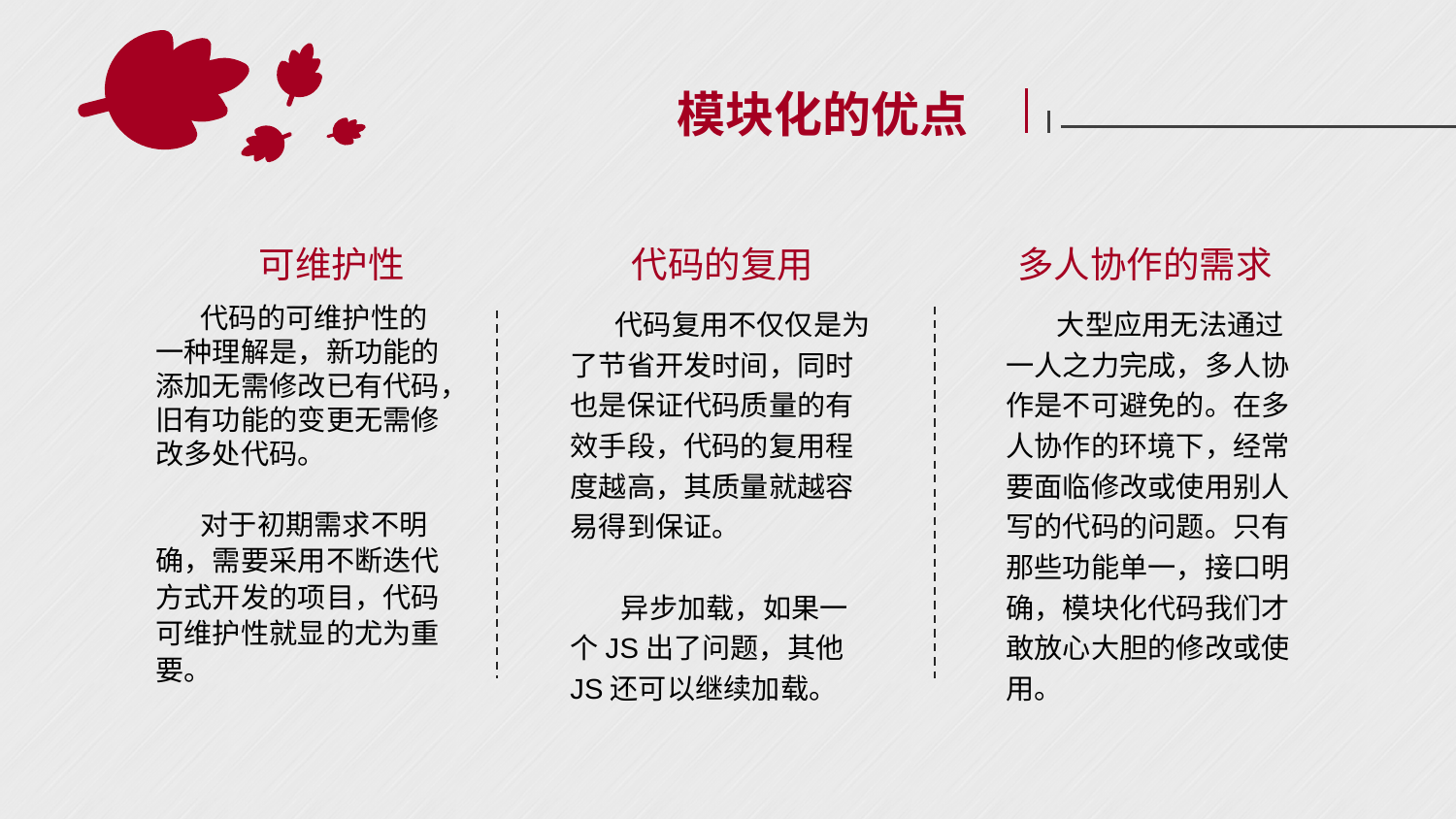

模块化的优点

可维护性
代码的复用
多人协作的需求
      代码的可维护性的一种理解是，新功能的添加无需修改已有代码，旧有功能的变更无需修改多处代码。

      对于初期需求不明确，需要采用不断迭代方式开发的项目，代码可维护性就显的尤为重要。
      代码复用不仅仅是为了节省开发时间，同时也是保证代码质量的有效手段，代码的复用程度越高，其质量就越容易得到保证。

       异步加载，如果一个JS出了问题，其他JS还可以继续加载。
       大型应用无法通过一人之力完成，多人协作是不可避免的。在多人协作的环境下，经常要面临修改或使用别人写的代码的问题。只有那些功能单一，接口明确，模块化代码我们才敢放心大胆的修改或使用。